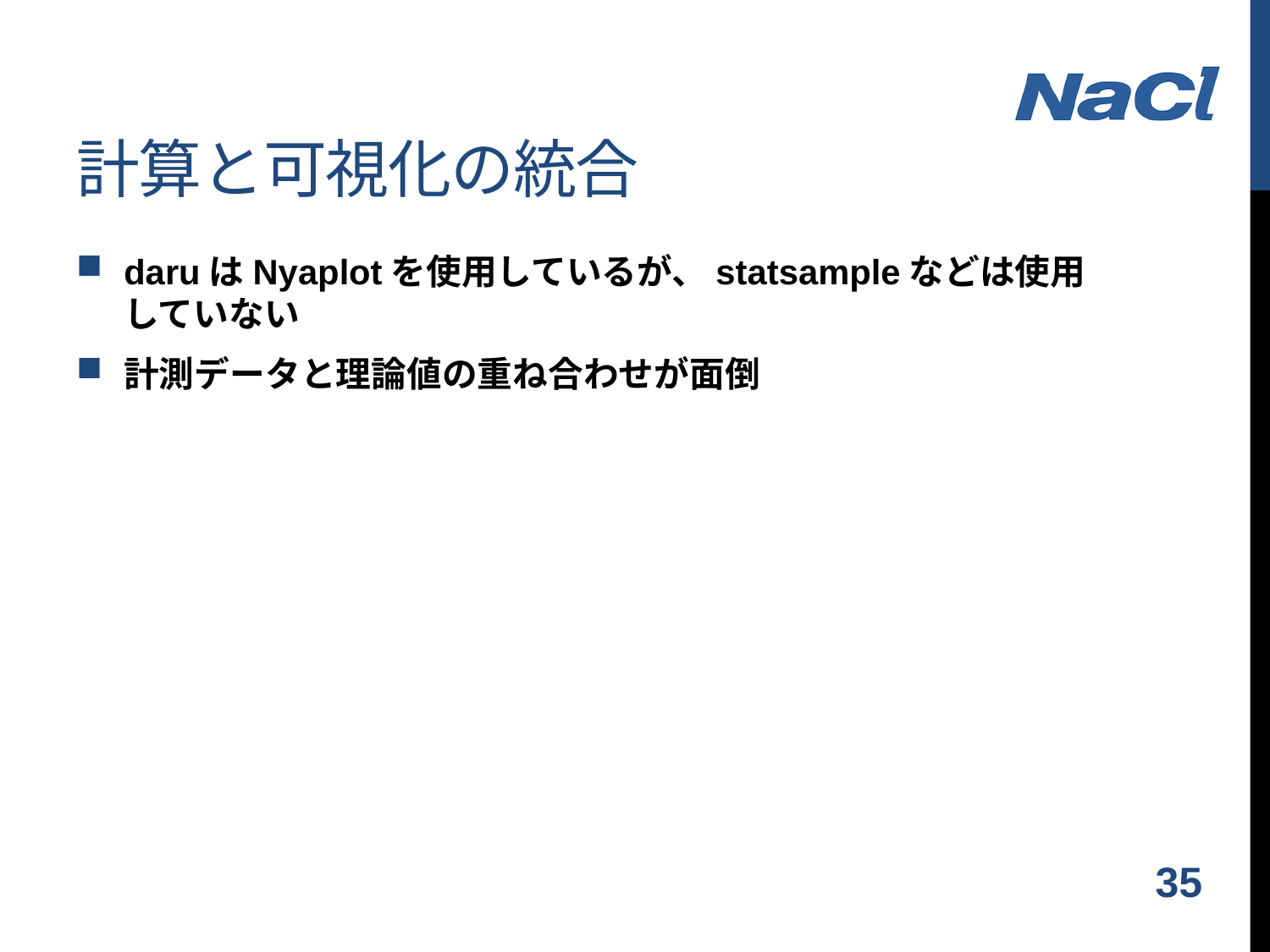

# 計算と可視化の統合
daruはNyaplotを使用しているが、statsampleなどは使用していない
計測データと理論値の重ね合わせが面倒

35